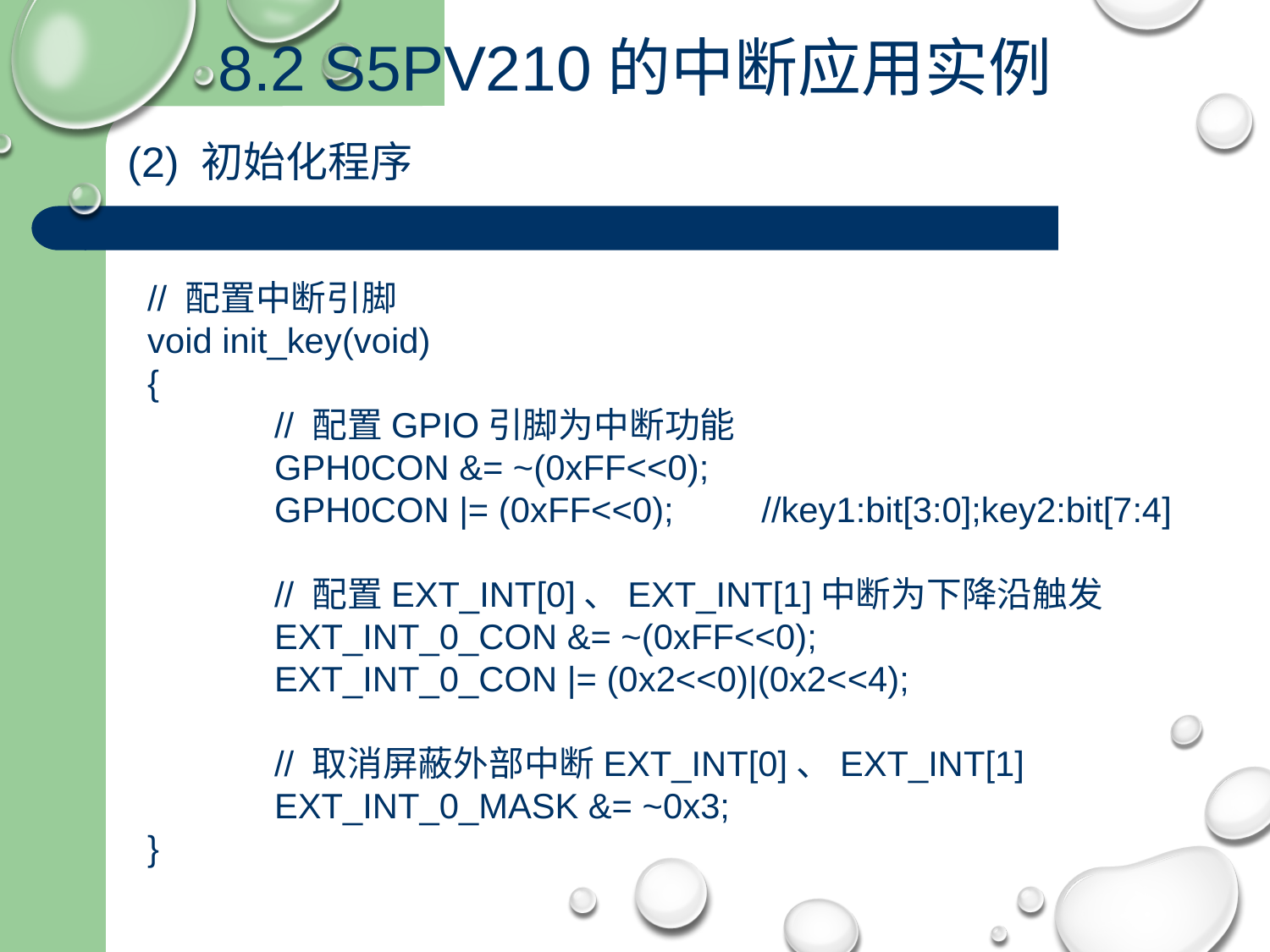

8.2 S5PV210的中断应用实例
(2) 初始化程序
// 配置中断引脚
void init_key(void)
{
	// 配置GPIO引脚为中断功能
	GPH0CON &= ~(0xFF<<0);
	GPH0CON |= (0xFF<<0);         //key1:bit[3:0];key2:bit[7:4]

	// 配置EXT_INT[0]、EXT_INT[1]中断为下降沿触发
	EXT_INT_0_CON &= ~(0xFF<<0);
	EXT_INT_0_CON |= (0x2<<0)|(0x2<<4);

	// 取消屏蔽外部中断EXT_INT[0]、EXT_INT[1]
	EXT_INT_0_MASK &= ~0x3;
}